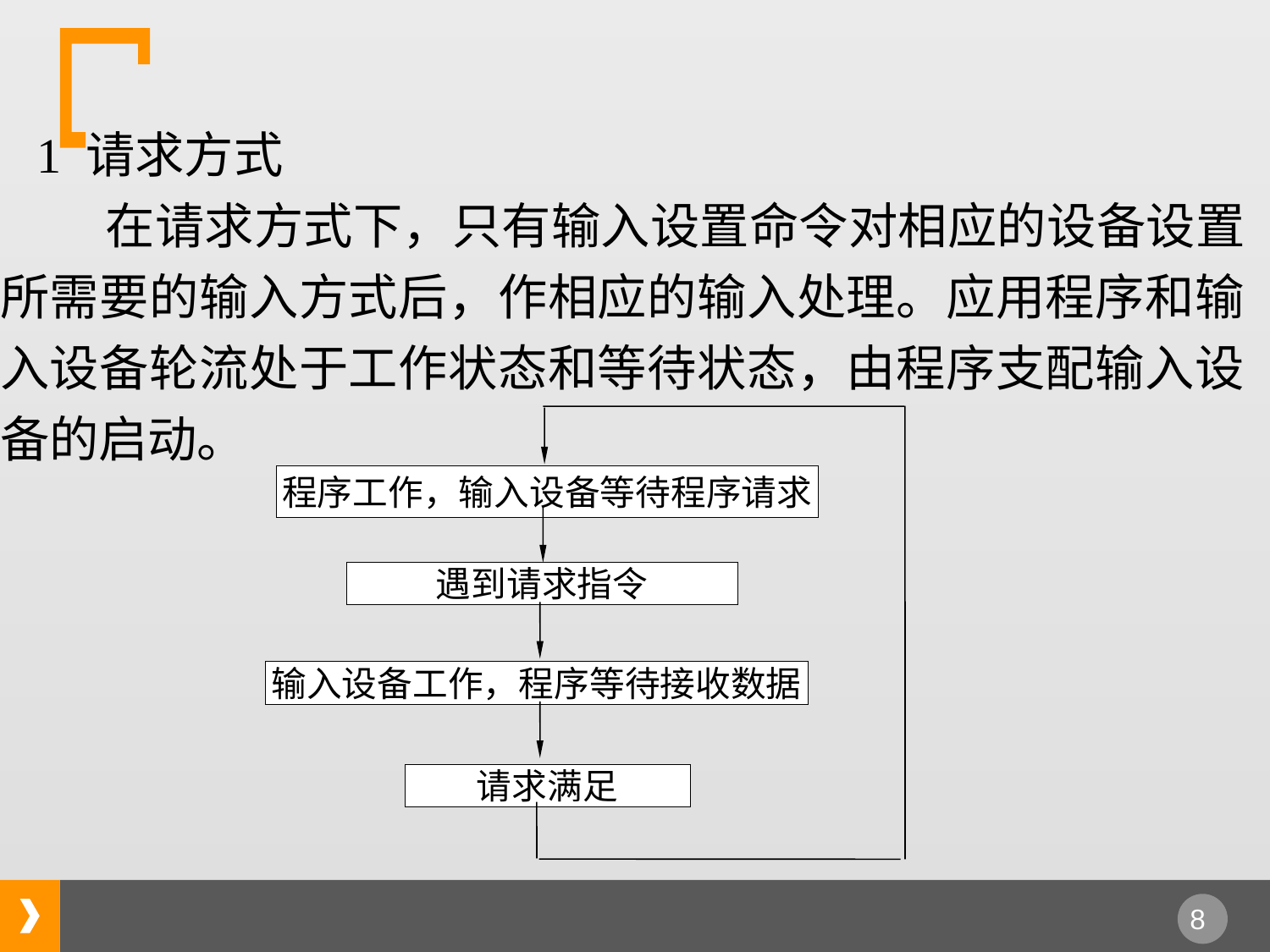

1 请求方式
     在请求方式下，只有输入设置命令对相应的设备设置所需要的输入方式后，作相应的输入处理。应用程序和输入设备轮流处于工作状态和等待状态，由程序支配输入设备的启动。

程序工作，输入设备等待程序请求

遇到请求指令

输入设备工作，程序等待接收数据

请求满足